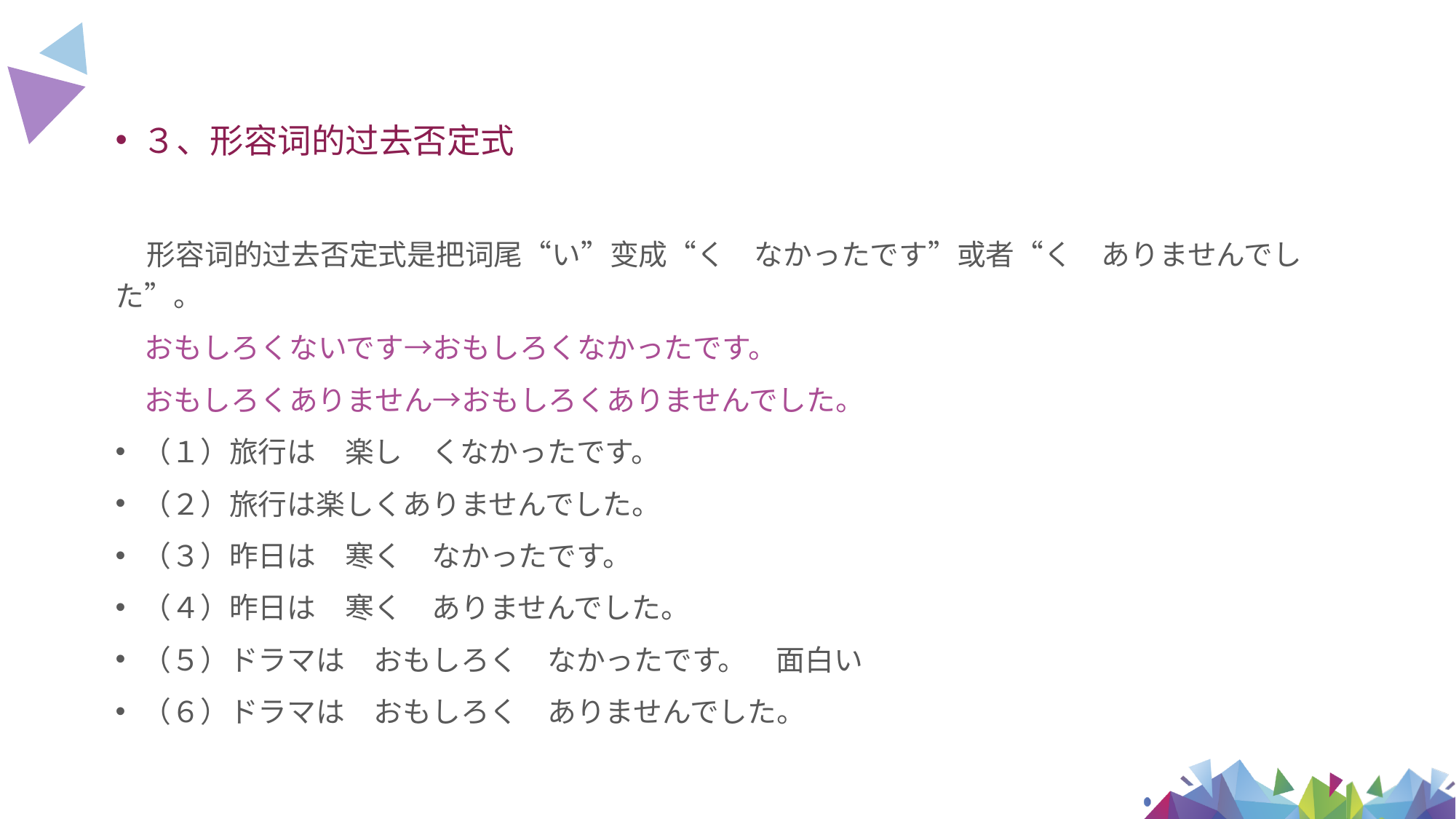

３、形容词的过去否定式

     形容词的过去否定式是把词尾“い”变成“く　なかったです”或者“く　ありませんでした”。
　おもしろくないです→おもしろくなかったです。
　おもしろくありません→おもしろくありませんでした。
（１）旅行は　楽し　くなかったです。
（２）旅行は楽しくありませんでした。
（３）昨日は　寒く　なかったです。
（４）昨日は　寒く　ありませんでした。
（５）ドラマは　おもしろく　なかったです。　面白い
（６）ドラマは　おもしろく　ありませんでした。